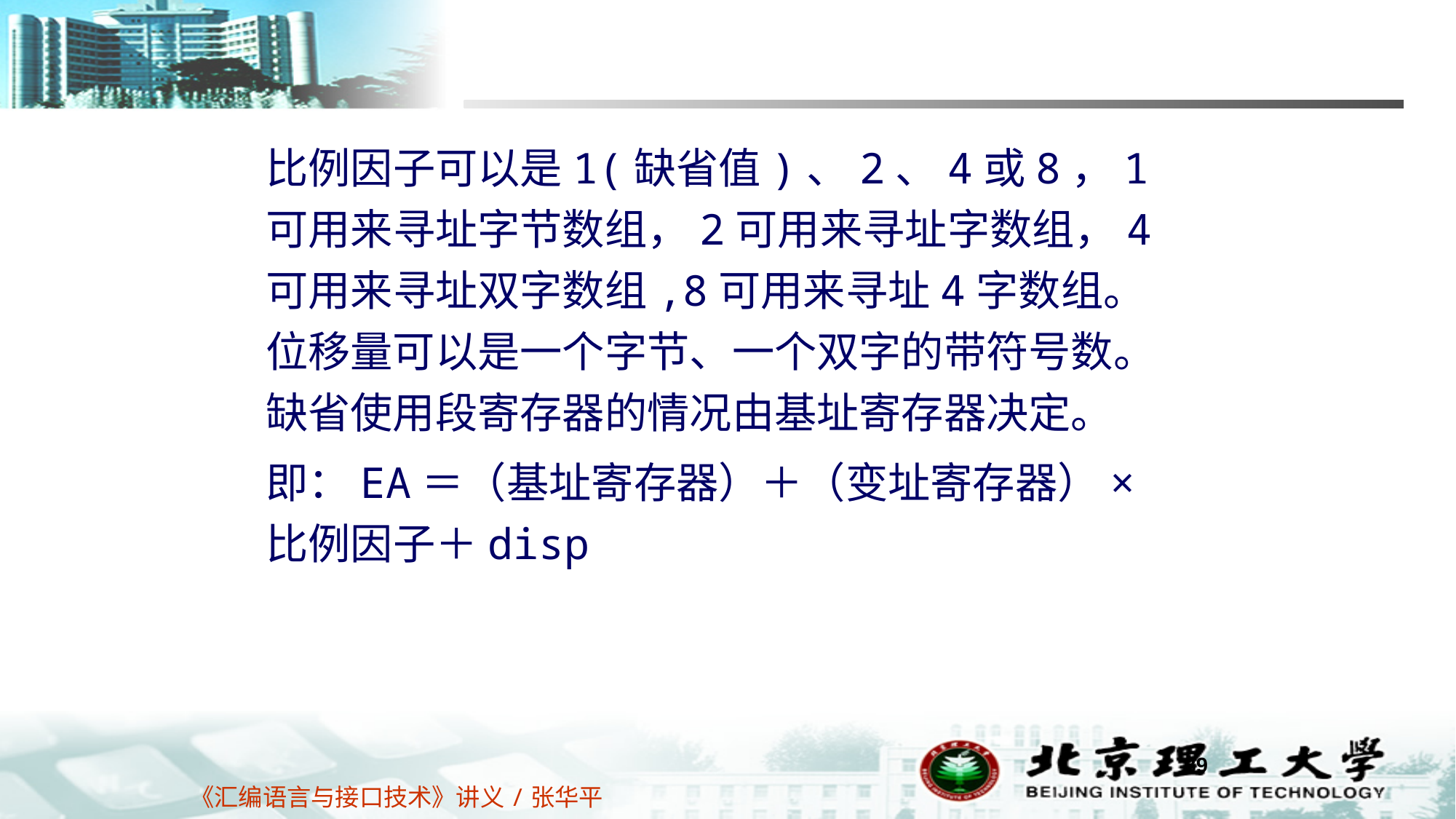

比例因子可以是1(缺省值)、2、4或8，1可用来寻址字节数组，2可用来寻址字数组，4可用来寻址双字数组,8可用来寻址4字数组。位移量可以是一个字节、一个双字的带符号数。缺省使用段寄存器的情况由基址寄存器决定。
即：EA＝（基址寄存器）＋（变址寄存器）×比例因子＋disp
39